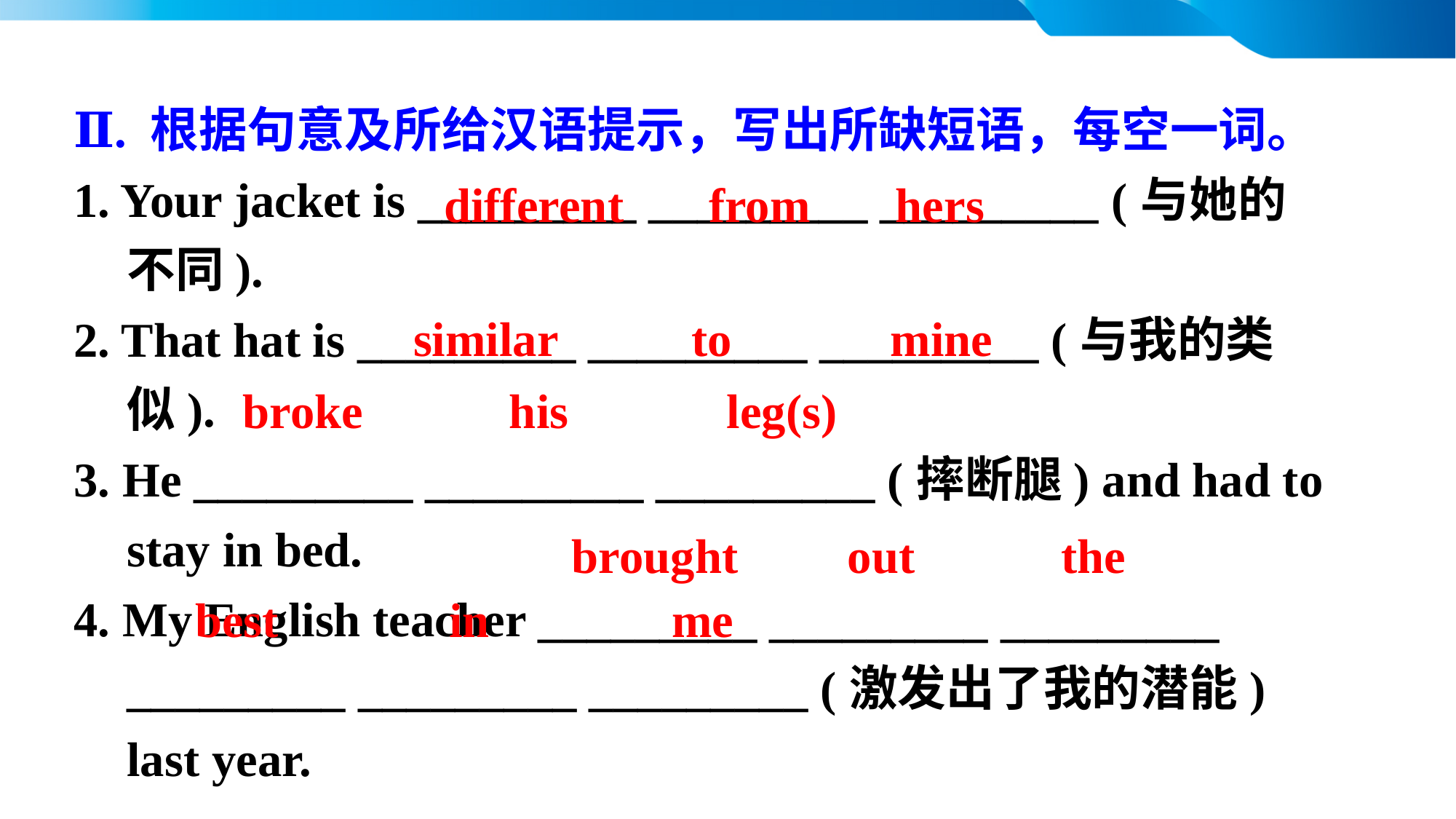

Ⅱ. 根据句意及所给汉语提示，写出所缺短语，每空一词。
1. Your jacket is _________ _________ _________ (与她的不同).
2. That hat is _________ _________ _________ (与我的类似).
3. He _________ _________ _________ (摔断腿) and had to stay in bed.
4. My English teacher _________ _________ _________  _________ _________ _________ (激发出了我的潜能) last year.
different       from       hers
similar           to             mine
broke            his             leg(s)
                                     brought         out            the              best              in               me